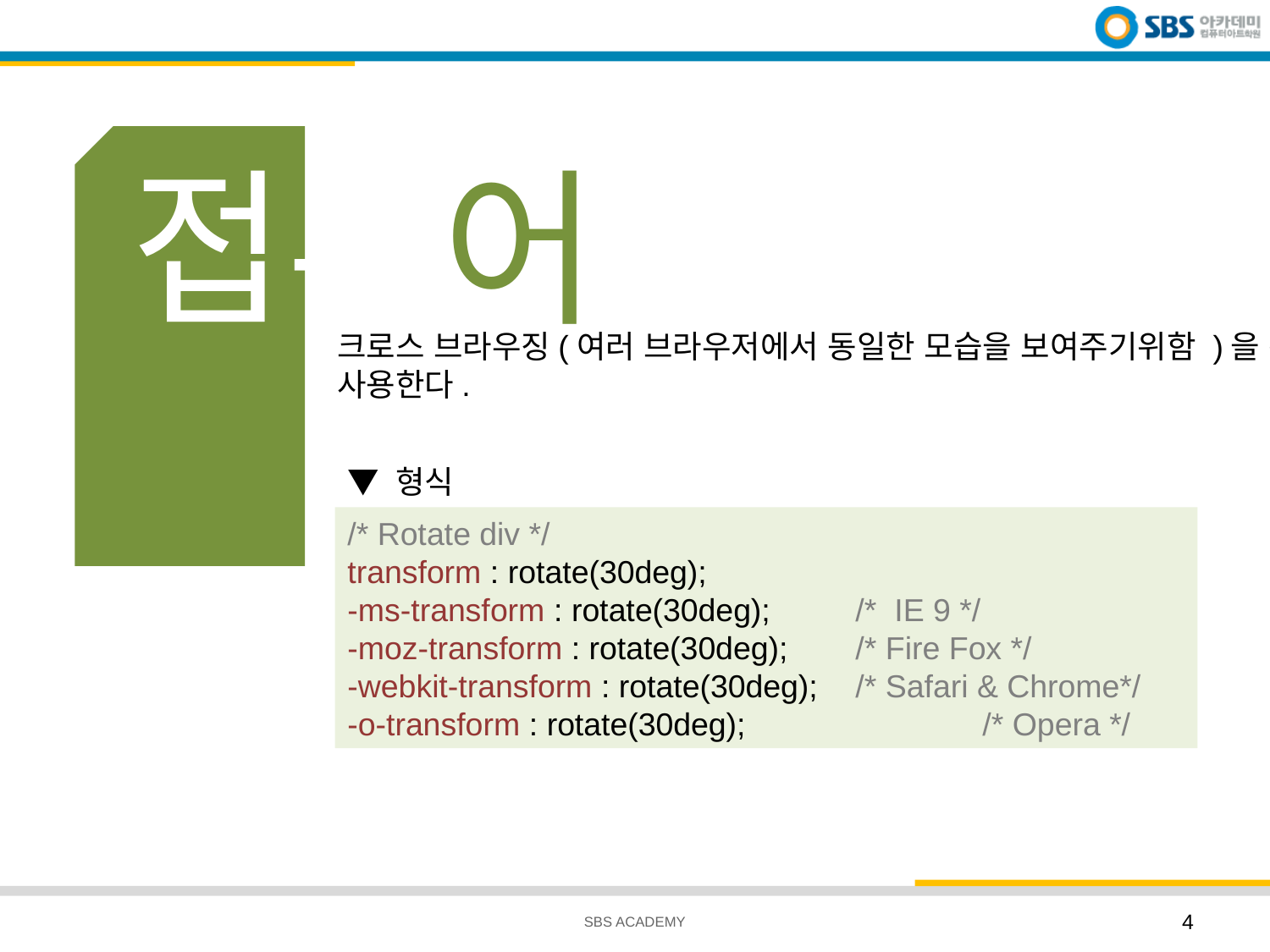

# 접두어

크로스 브라우징(여러 브라우저에서 동일한 모습을 보여주기위함 )을 위해 사용한다.
▼ 형식
/* Rotate div */
transform : rotate(30deg);
-ms-transform : rotate(30deg); 	/*  IE 9 */
-moz-transform : rotate(30deg); 	/* Fire Fox */
-webkit-transform : rotate(30deg);	/* Safari & Chrome*/
-o-transform : rotate(30deg);		/* Opera */
SBS ACADEMY
4